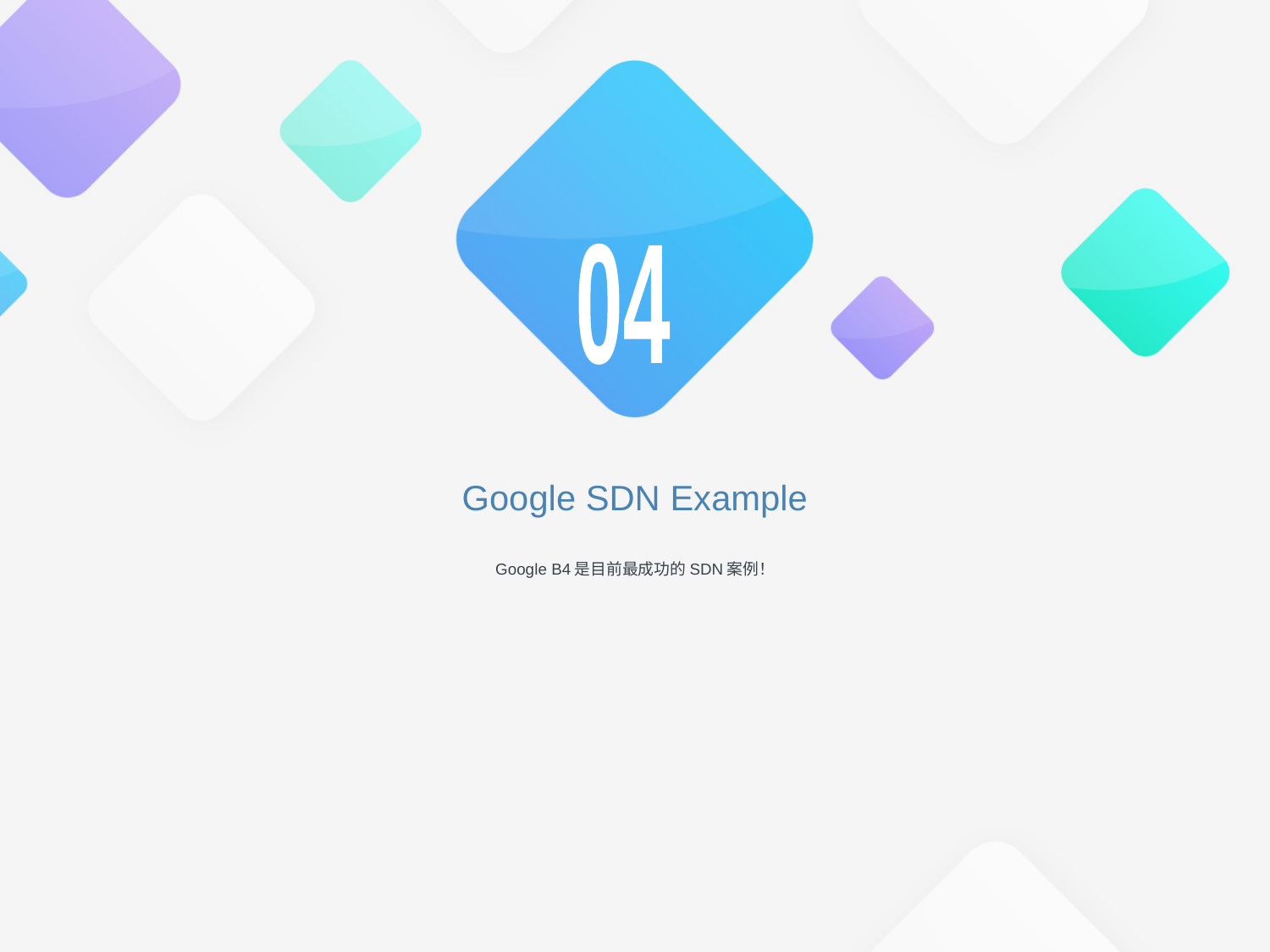

04

# Google SDN Example
Google B4是目前最成功的SDN案例！